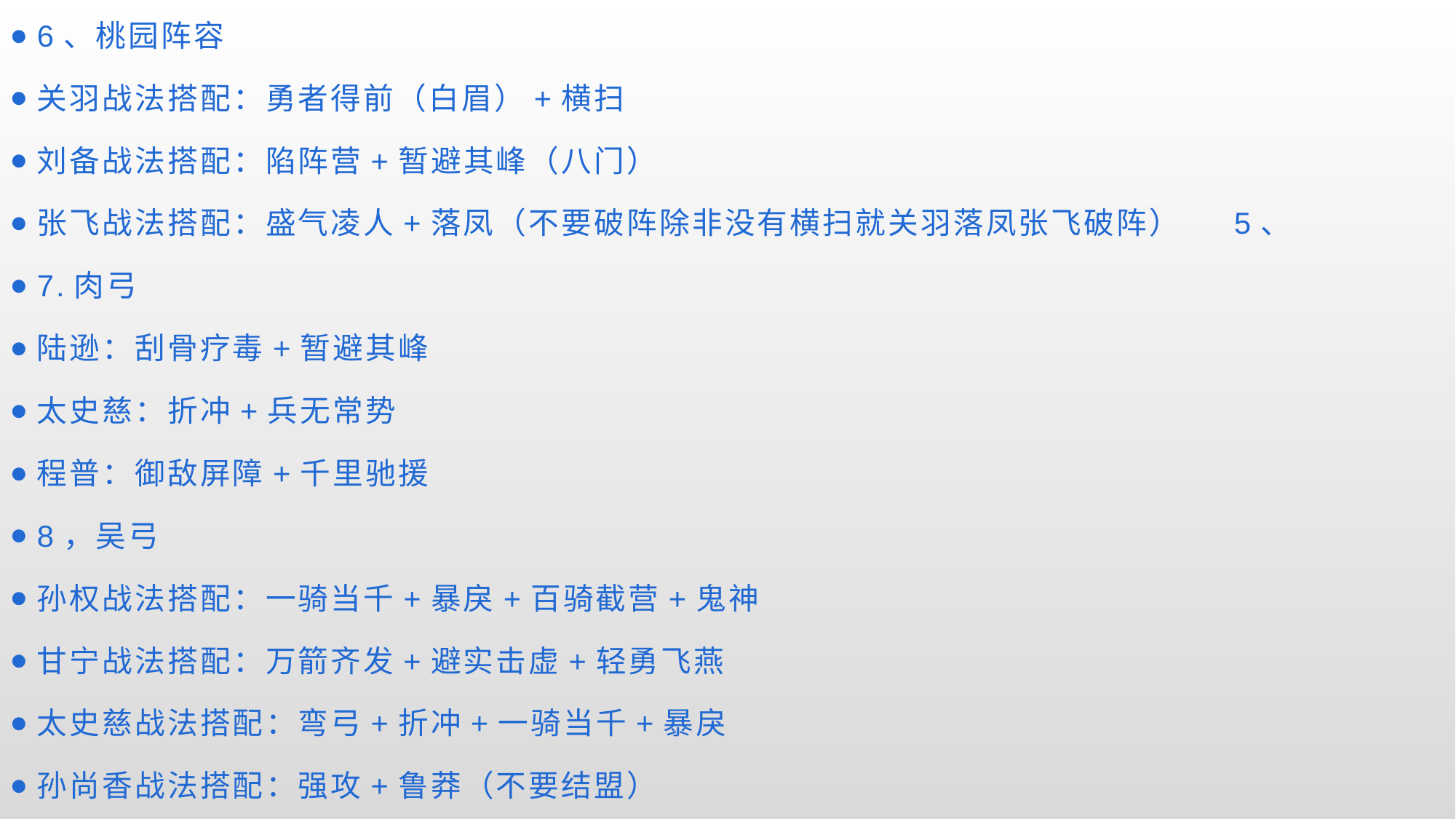

6、桃园阵容
关羽战法搭配：勇者得前（白眉）+横扫
刘备战法搭配：陷阵营+暂避其峰（八门）
张飞战法搭配：盛气凌人+落凤（不要破阵除非没有横扫就关羽落凤张飞破阵）     5、
7.肉弓
陆逊：刮骨疗毒+暂避其峰
太史慈：折冲+兵无常势
程普：御敌屏障+千里驰援
8，吴弓
孙权战法搭配：一骑当千+暴戾+百骑截营+鬼神
甘宁战法搭配：万箭齐发+避实击虚+轻勇飞燕
太史慈战法搭配：弯弓+折冲+一骑当千+暴戾
孙尚香战法搭配：强攻+鲁莽（不要结盟）